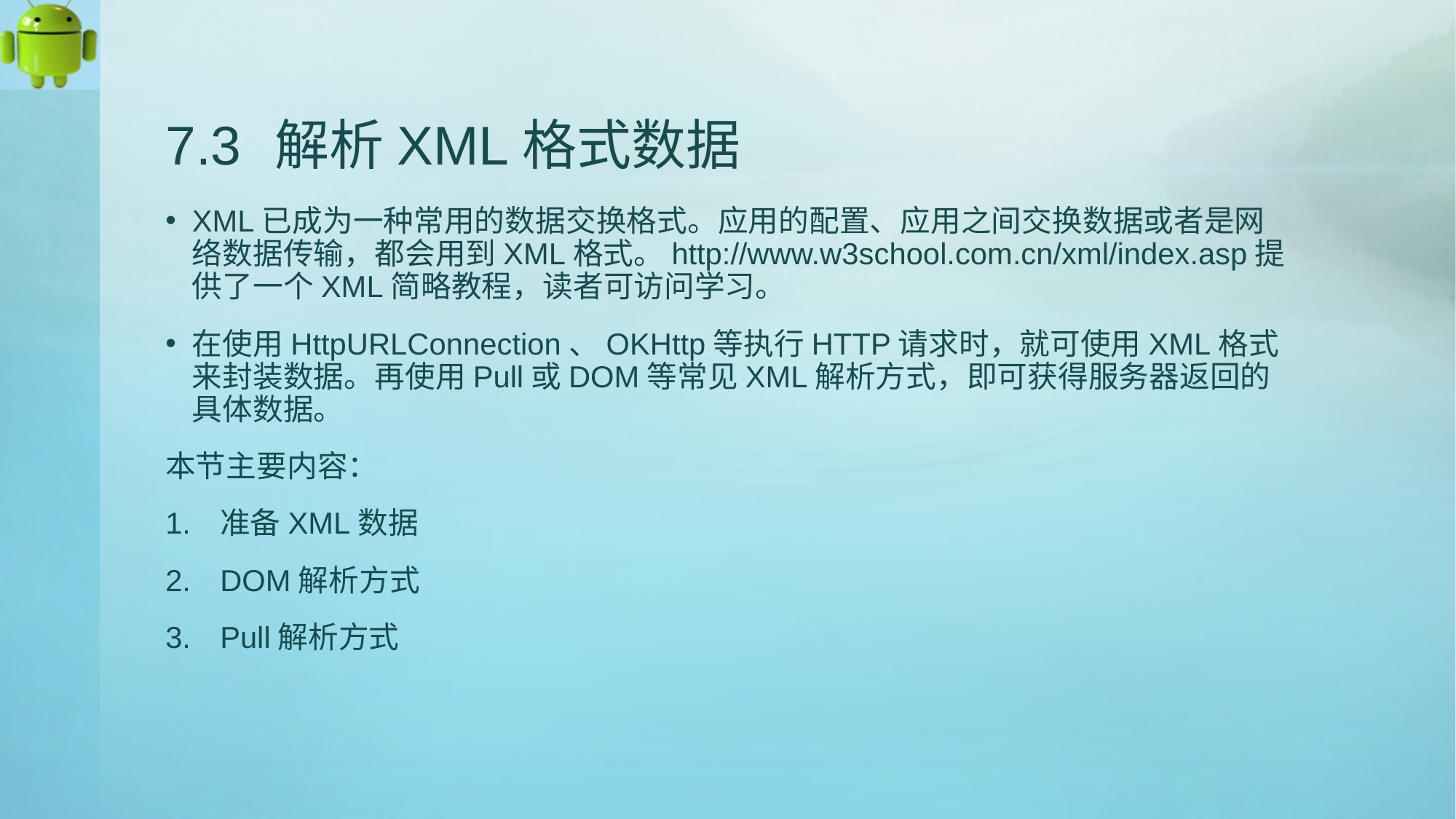

# 7.3	解析XML格式数据
XML已成为一种常用的数据交换格式。应用的配置、应用之间交换数据或者是网络数据传输，都会用到XML格式。http://www.w3school.com.cn/xml/index.asp提供了一个XML简略教程，读者可访问学习。
在使用HttpURLConnection、OKHttp等执行HTTP请求时，就可使用XML格式来封装数据。再使用Pull或DOM等常见XML解析方式，即可获得服务器返回的具体数据。
本节主要内容：
准备XML数据
DOM解析方式
Pull解析方式